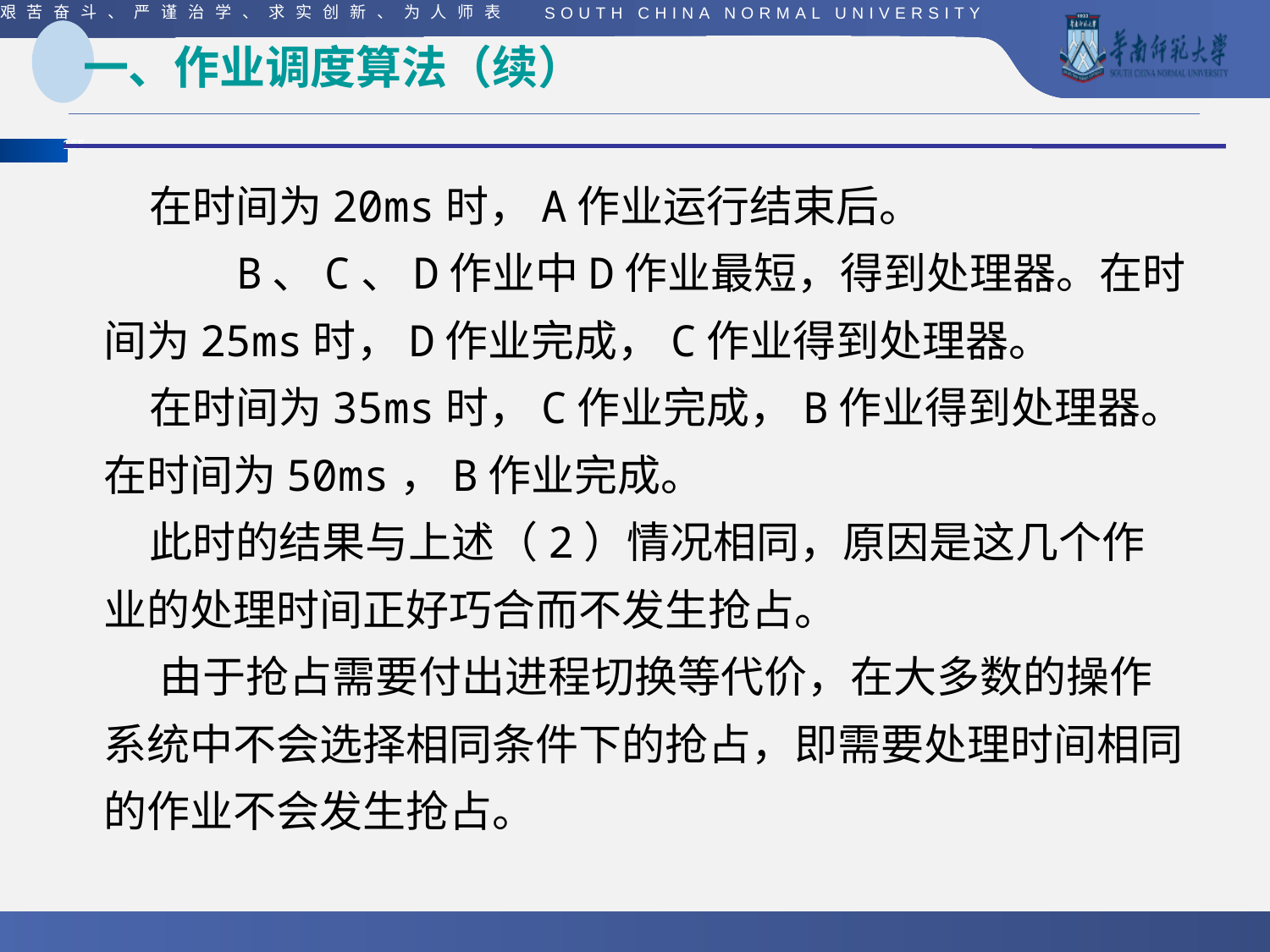

# 一、作业调度算法（续）
      在时间为20ms时，A作业运行结束后。
      B、C、D作业中D作业最短，得到处理器。在时间为25ms时，D作业完成，C作业得到处理器。
      在时间为35ms时，C作业完成，B作业得到处理器。在时间为50ms，B作业完成。
      此时的结果与上述（2）情况相同，原因是这几个作业的处理时间正好巧合而不发生抢占。
       由于抢占需要付出进程切换等代价，在大多数的操作系统中不会选择相同条件下的抢占，即需要处理时间相同的作业不会发生抢占。

165